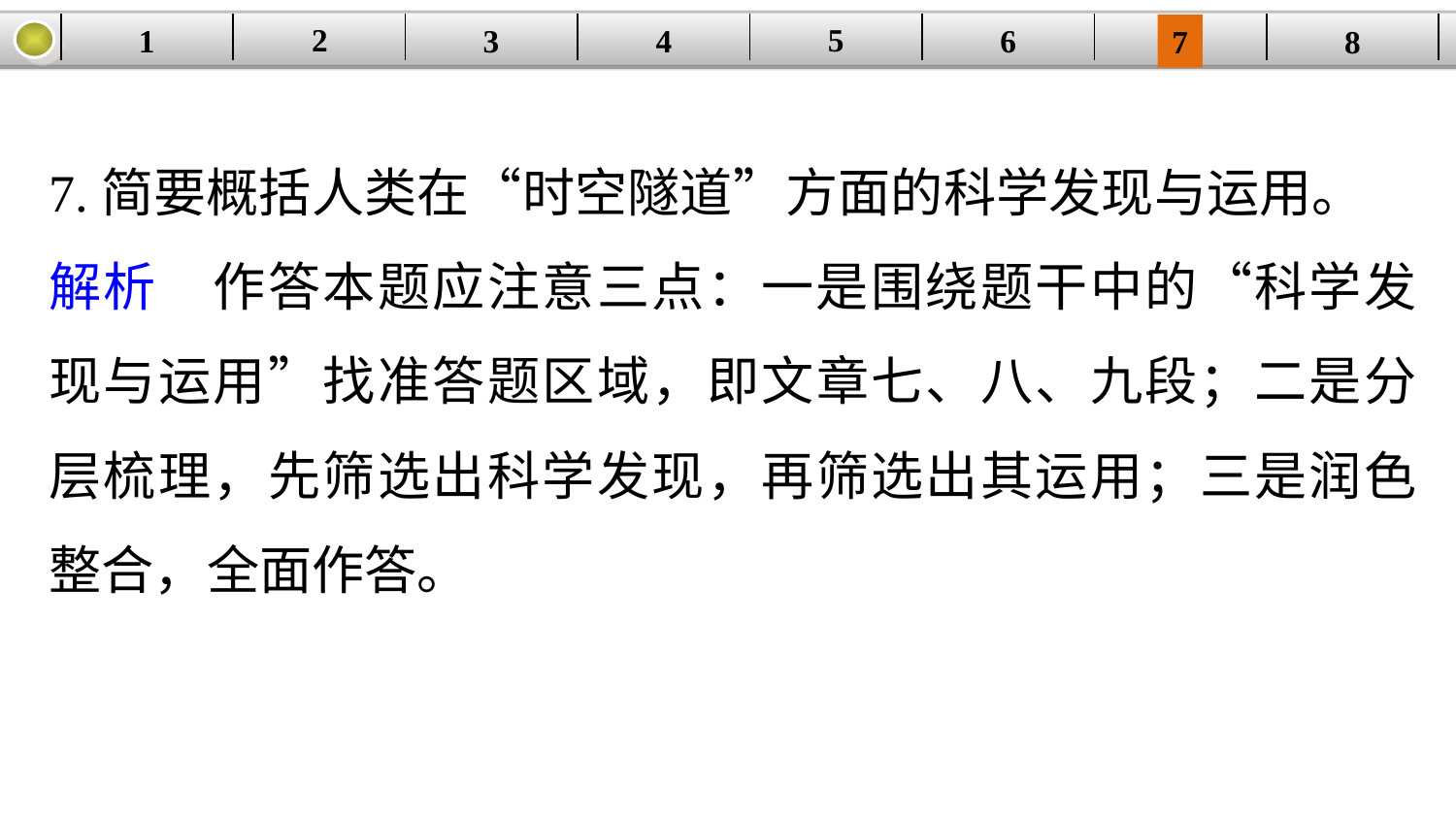

5
2
1
4
6
|  |  |  |  |  |  |  |  |
| --- | --- | --- | --- | --- | --- | --- | --- |
3
8
7

7.简要概括人类在“时空隧道”方面的科学发现与运用。
解析　作答本题应注意三点：一是围绕题干中的“科学发现与运用”找准答题区域，即文章七、八、九段；二是分层梳理，先筛选出科学发现，再筛选出其运用；三是润色整合，全面作答。